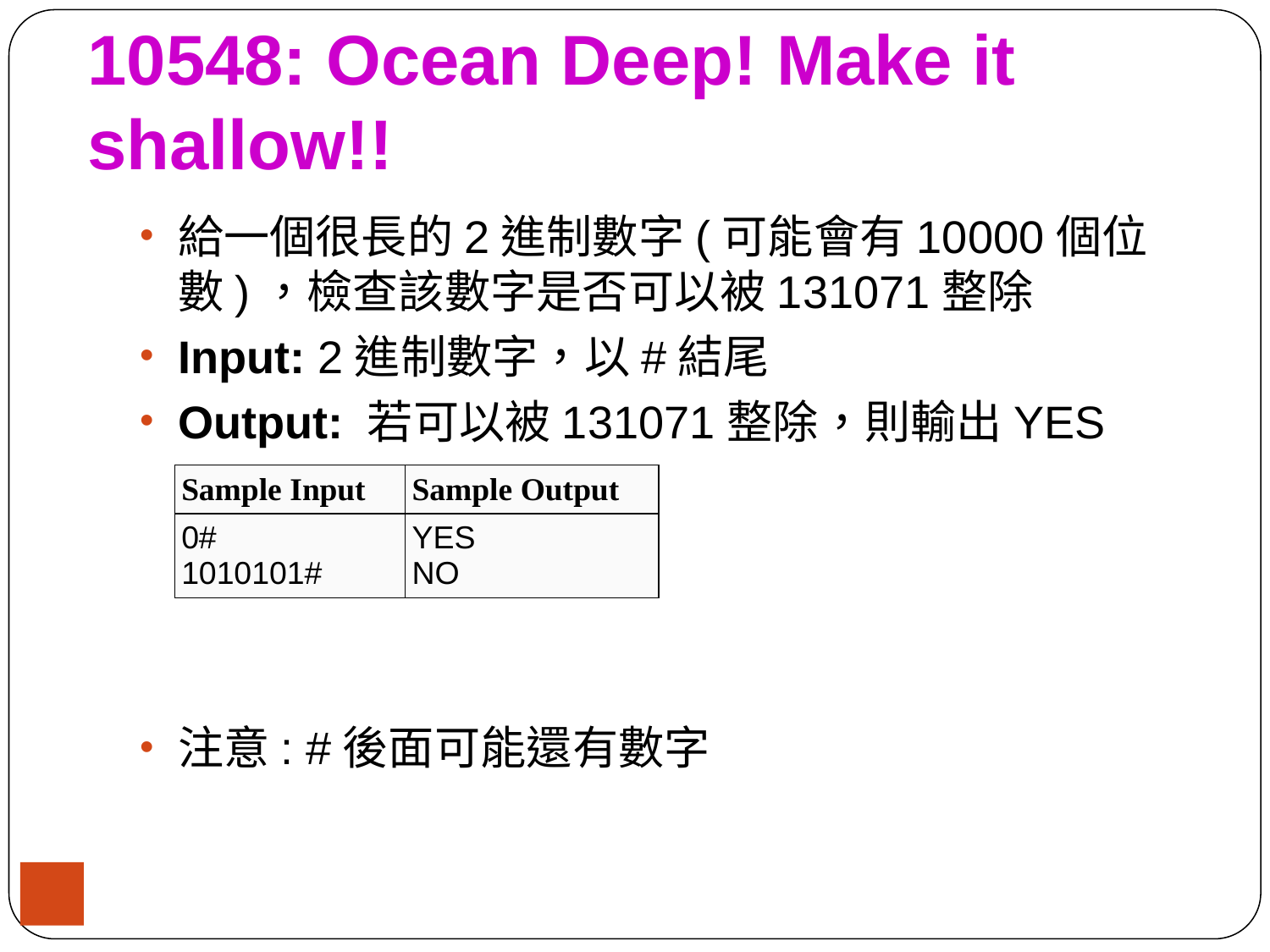

# 10548: Ocean Deep! Make it shallow!!
給一個很長的2進制數字(可能會有10000個位數)，檢查該數字是否可以被131071整除
Input: 2進制數字，以#結尾
Output: 若可以被131071整除，則輸出YES

注意: #後面可能還有數字
| Sample Input | Sample Output |
| --- | --- |
| 0# 1010101# | YES NO |